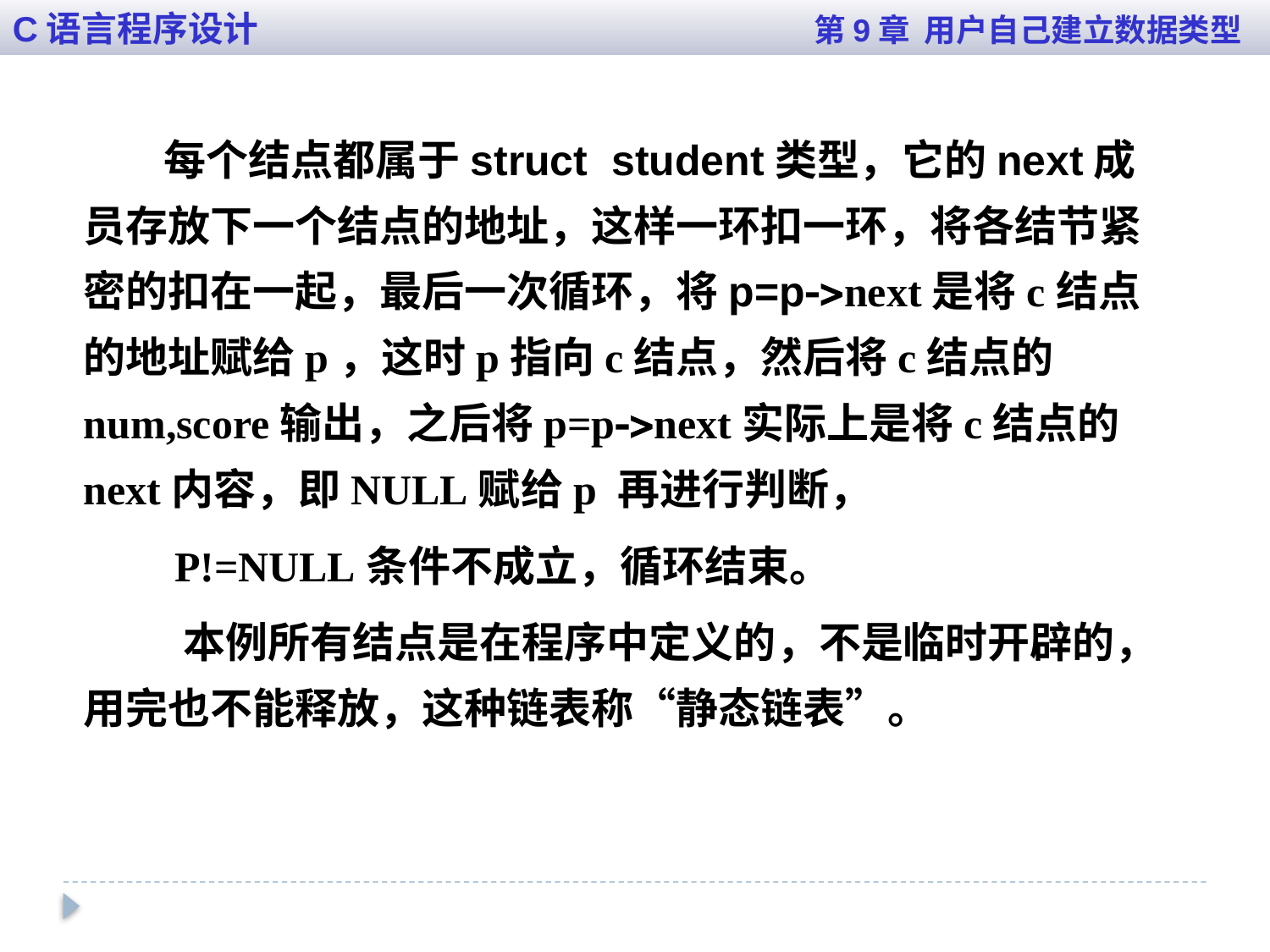

C语言程序设计                                                                     第9章  用户自己建立数据类型
每个结点都属于struct  student类型，它的next成员存放下一个结点的地址，这样一环扣一环，将各结节紧密的扣在一起，最后一次循环，将p=p−>next是将c结点的地址赋给p，这时p指向c结点，然后将c结点的num,score输出，之后将p=p−>next实际上是将c结点的next内容，即NULL赋给p 再进行判断，
 P!=NULL条件不成立，循环结束。
 本例所有结点是在程序中定义的，不是临时开辟的，用完也不能释放，这种链表称“静态链表”。